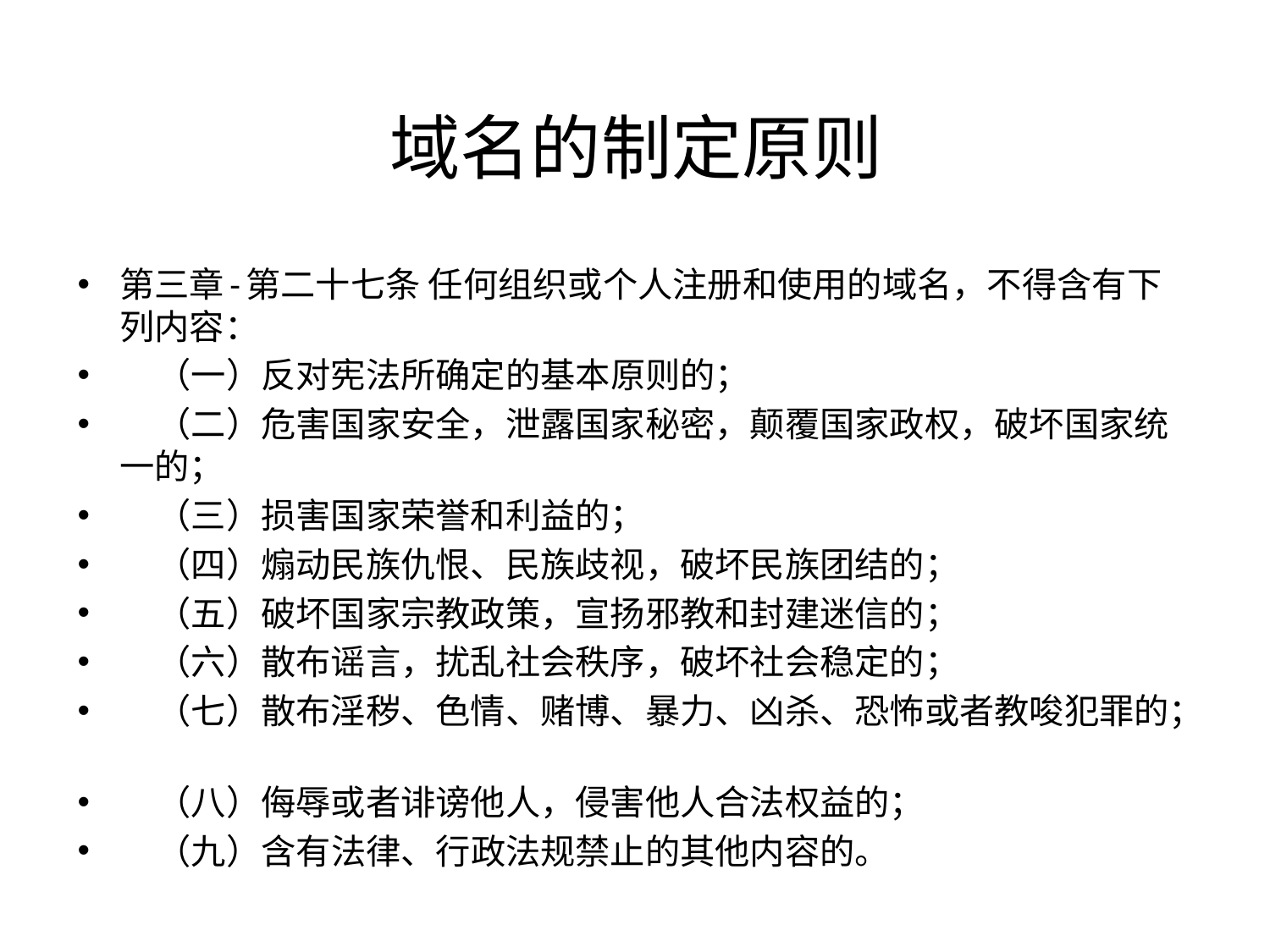

# 域名的制定原则
第三章-第二十七条 任何组织或个人注册和使用的域名，不得含有下列内容：
    （一）反对宪法所确定的基本原则的；
    （二）危害国家安全，泄露国家秘密，颠覆国家政权，破坏国家统一的；
    （三）损害国家荣誉和利益的；
    （四）煽动民族仇恨、民族歧视，破坏民族团结的；
    （五）破坏国家宗教政策，宣扬邪教和封建迷信的；
    （六）散布谣言，扰乱社会秩序，破坏社会稳定的；
    （七）散布淫秽、色情、赌博、暴力、凶杀、恐怖或者教唆犯罪的；
    （八）侮辱或者诽谤他人，侵害他人合法权益的；
    （九）含有法律、行政法规禁止的其他内容的。